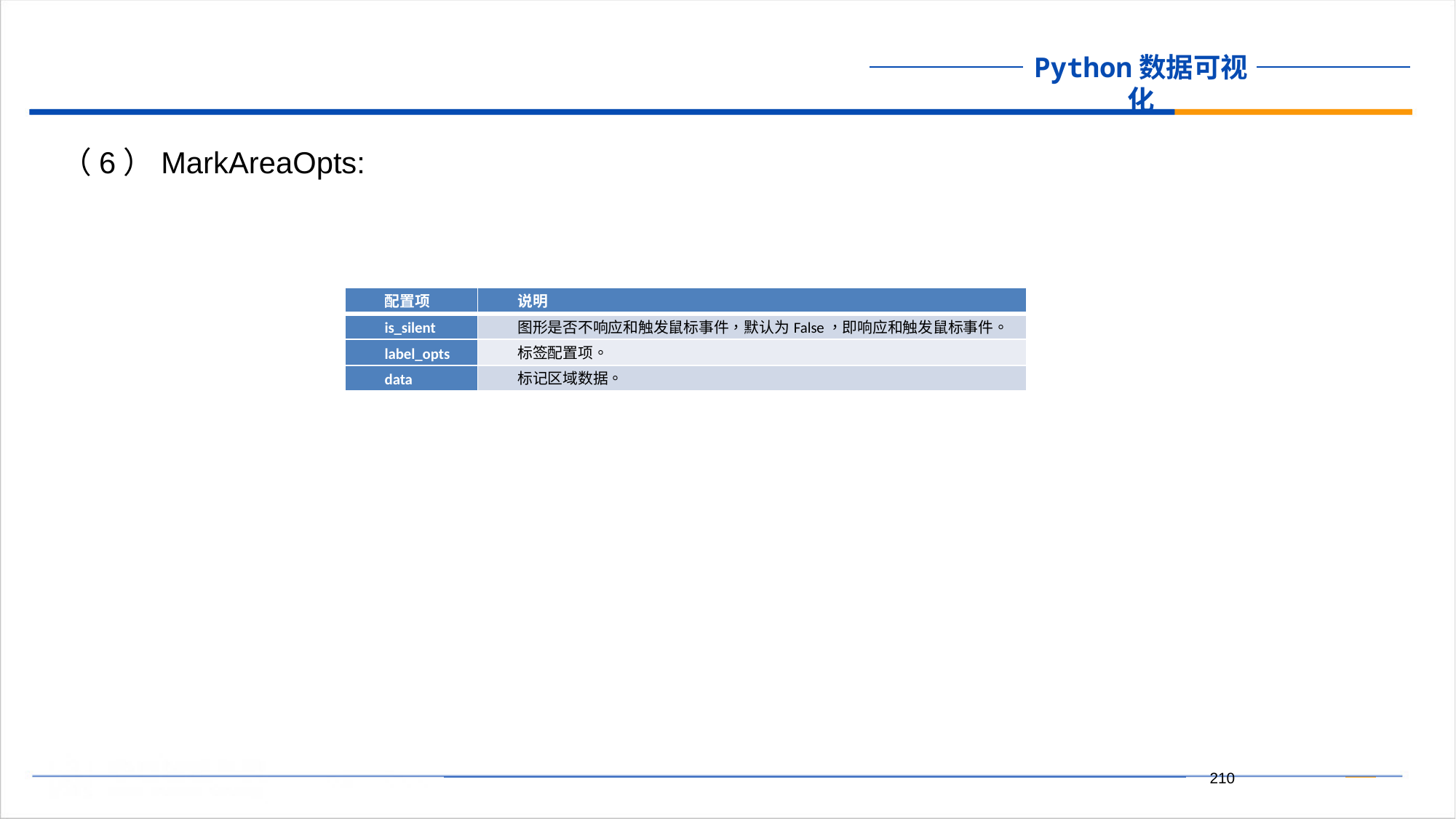

（6）MarkAreaOpts:
| 配置项 | 说明 |
| --- | --- |
| is\_silent | 图形是否不响应和触发鼠标事件，默认为False，即响应和触发鼠标事件。 |
| label\_opts | 标签配置项。 |
| data | 标记区域数据。 |